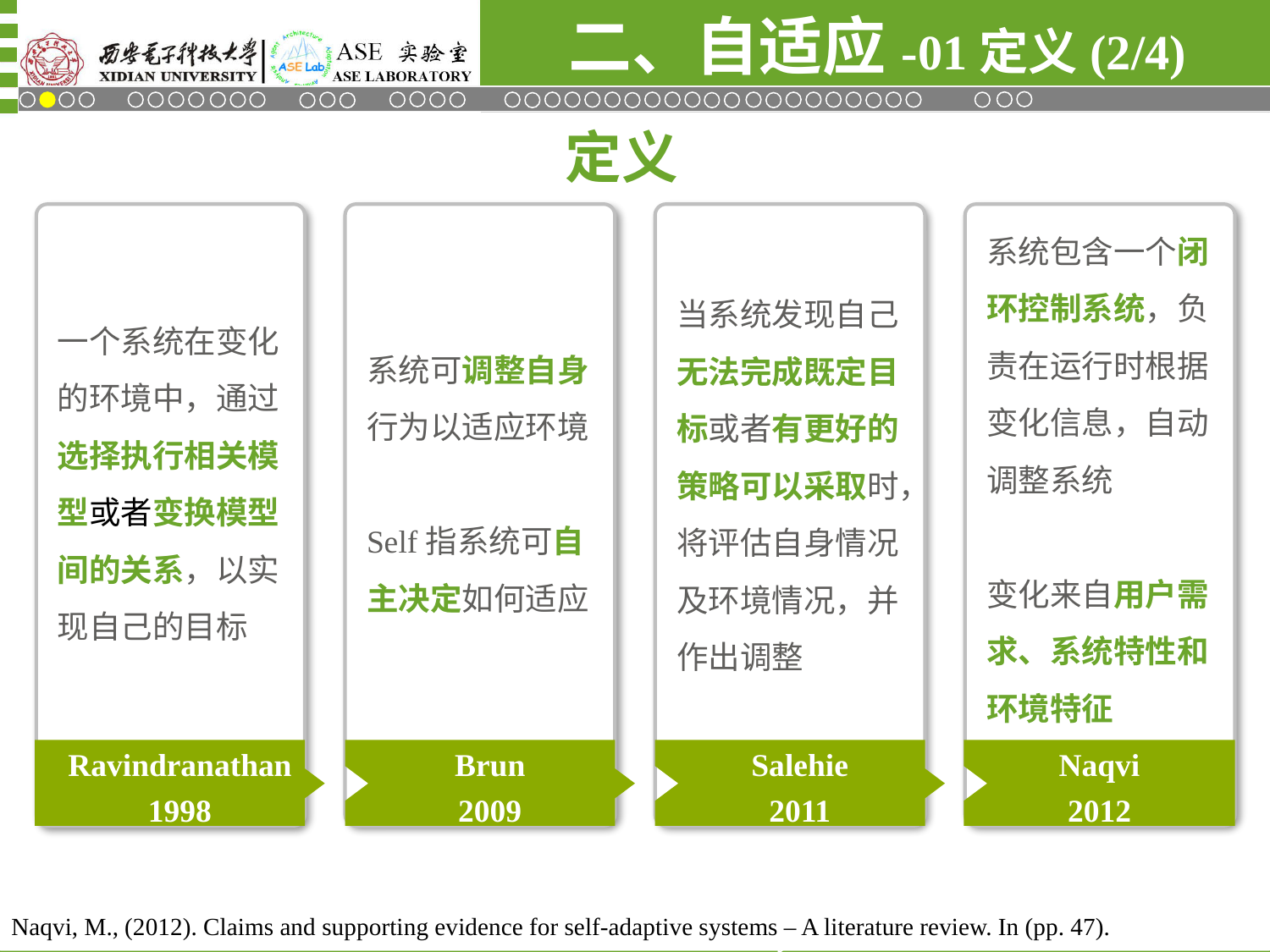

二、自适应-01定义(2/4)

定义

系统可调整自身行为以适应环境

Self指系统可自主决定如何适应
Brun
2009

当系统发现自己无法完成既定目标或者有更好的策略可以采取时，将评估自身情况及环境情况，并作出调整
Salehie
2011

系统包含一个闭环控制系统，负责在运行时根据变化信息，自动调整系统

变化来自用户需求、系统特性和环境特征
Naqvi
2012

一个系统在变化的环境中，通过选择执行相关模型或者变换模型间的关系，以实现自己的目标
Ravindranathan
1998

Naqvi, M., (2012). Claims and supporting evidence for self-adaptive systems – A literature review. In (pp. 47).
Ravindranathan, M., & Leitch, R. (1998). Heterogeneous intelligent control systems. In IEE Proceedings – Control Theory and Applications (Vol. 14S, pp. 551–558).
Brun, Y., Di Marzo Serugendo, G., Gacek, C., Giese, H., Kienle, H., Litoiu, M., Müller, H., Pezzè, M., & Shaw, M. (2009). Engineering self-adaptive systems through feedback loops. In B. Cheng, R. de Lemos, H. Giese, P. Inverardi & J. Magee (Eds.), Software engineering for self-adaptive systems (Vol. 5525, pp. 48–70). Springer Berlin/Heidelberg.

Salehie, M., & Tahvildari, L. (2011). Towards a goal-driven approach to action selection in self-adaptive software. Software - Practice and Experience.
4